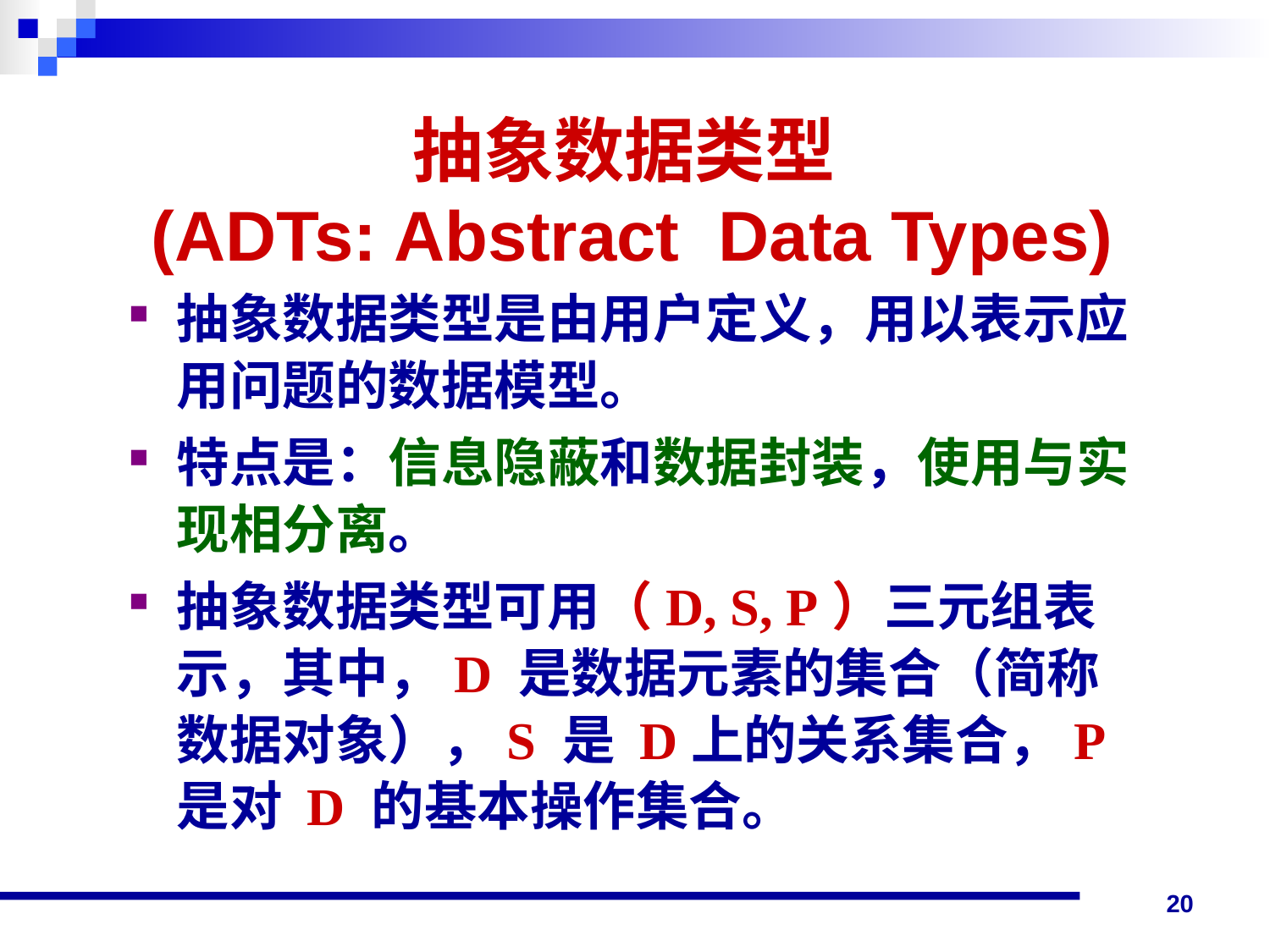

# 抽象数据类型 (ADTs: Abstract  Data Types)
抽象数据类型是由用户定义，用以表示应用问题的数据模型。
特点是：信息隐蔽和数据封装，使用与实现相分离。
抽象数据类型可用（D, S, P）三元组表示，其中，D 是数据元素的集合（简称数据对象），S 是 D上的关系集合，P 是对 D 的基本操作集合。

20